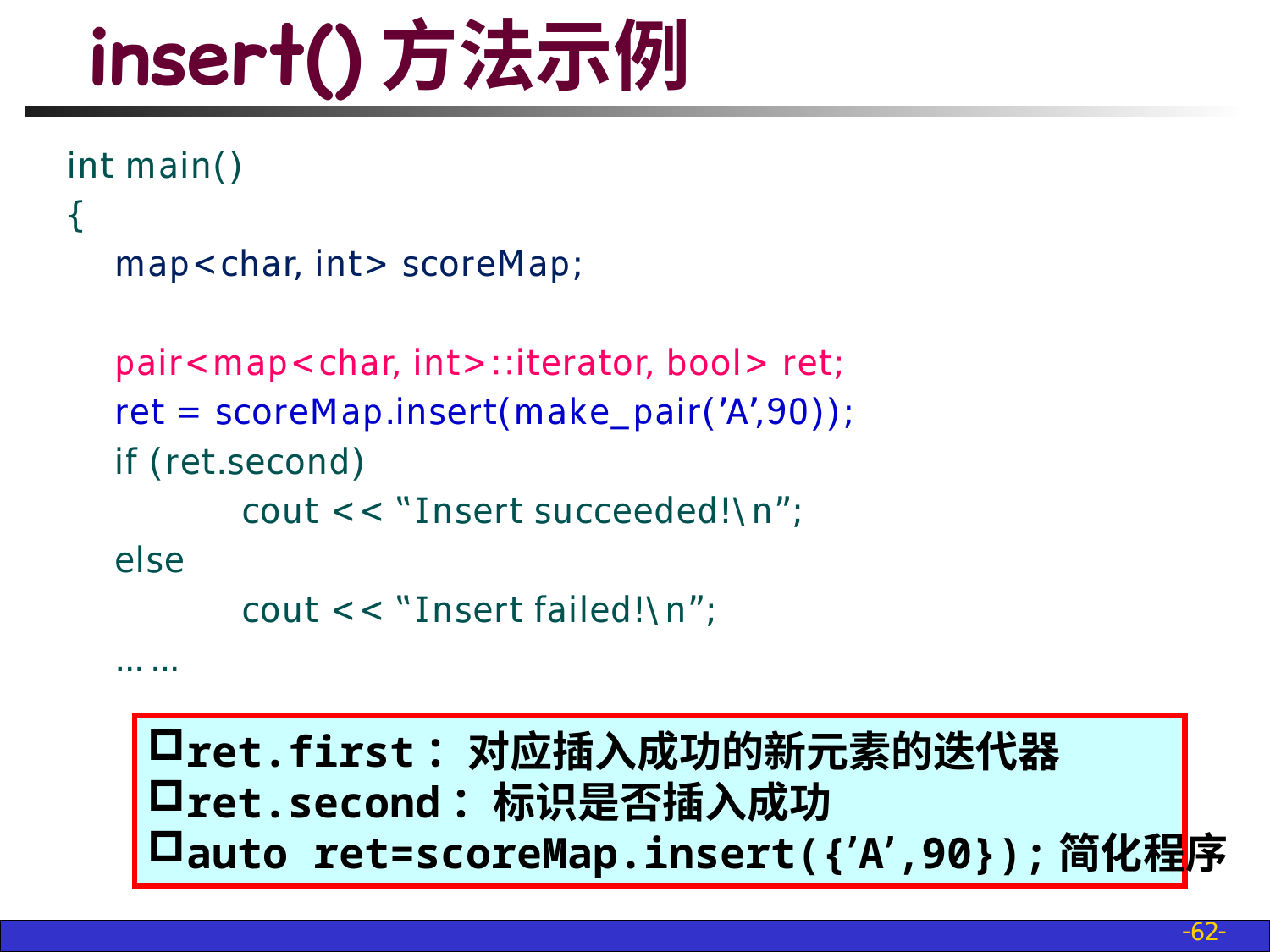

# insert()方法示例
int main()
{
	map<char, int> scoreMap;

	pair<map<char, int>::iterator, bool> ret;
	ret = scoreMap.insert(make_pair(’A’,90));
	if (ret.second)
		cout << “Insert succeeded!\n”;
	else
		cout << “Insert failed!\n”;
	……

ret.first：对应插入成功的新元素的迭代器
ret.second：标识是否插入成功
auto ret=scoreMap.insert({’A’,90});简化程序
-62-